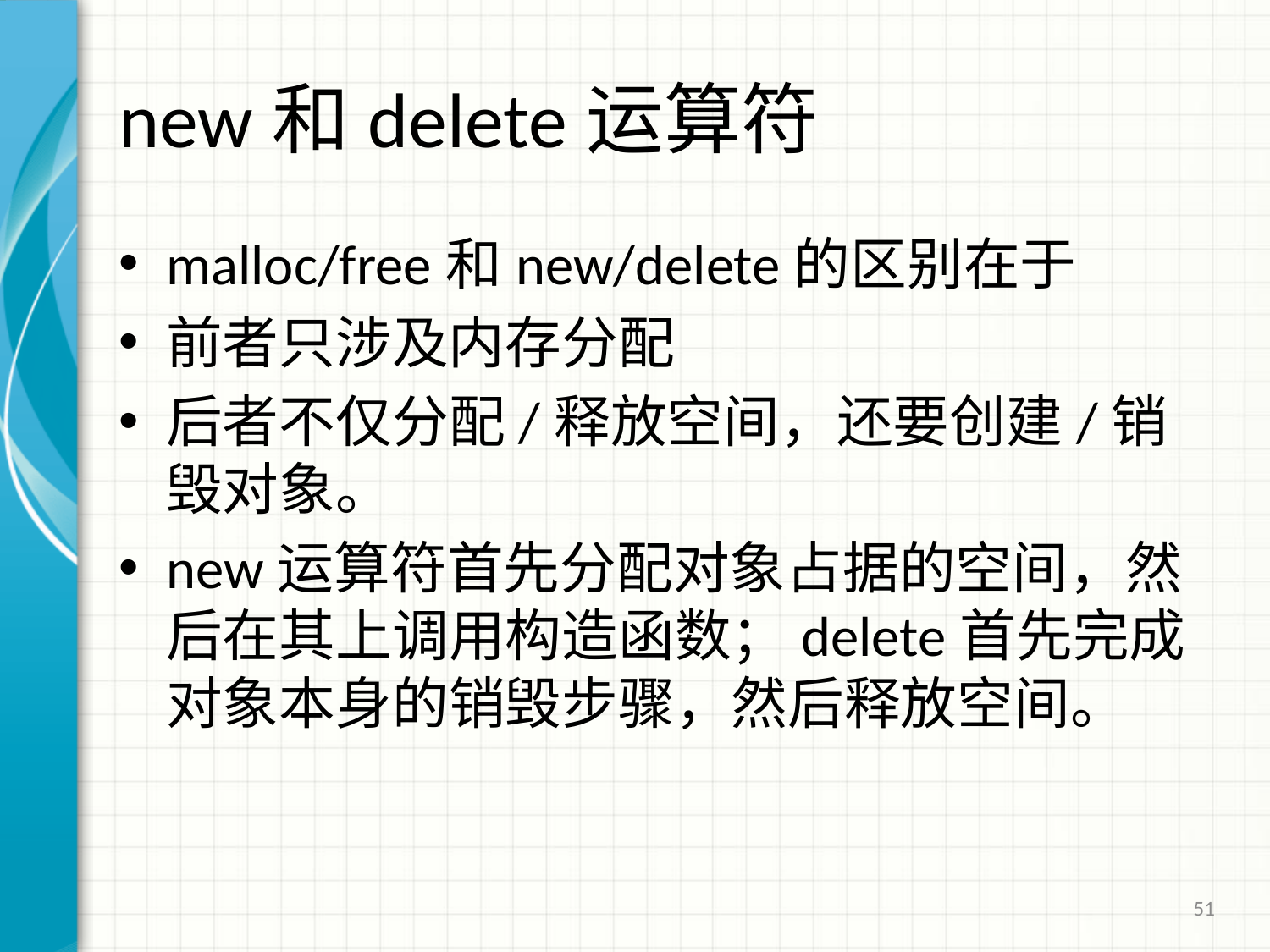

# new和delete运算符
malloc/free和new/delete的区别在于
前者只涉及内存分配
后者不仅分配/释放空间，还要创建/销毁对象。
new运算符首先分配对象占据的空间，然后在其上调用构造函数；delete首先完成对象本身的销毁步骤，然后释放空间。
51